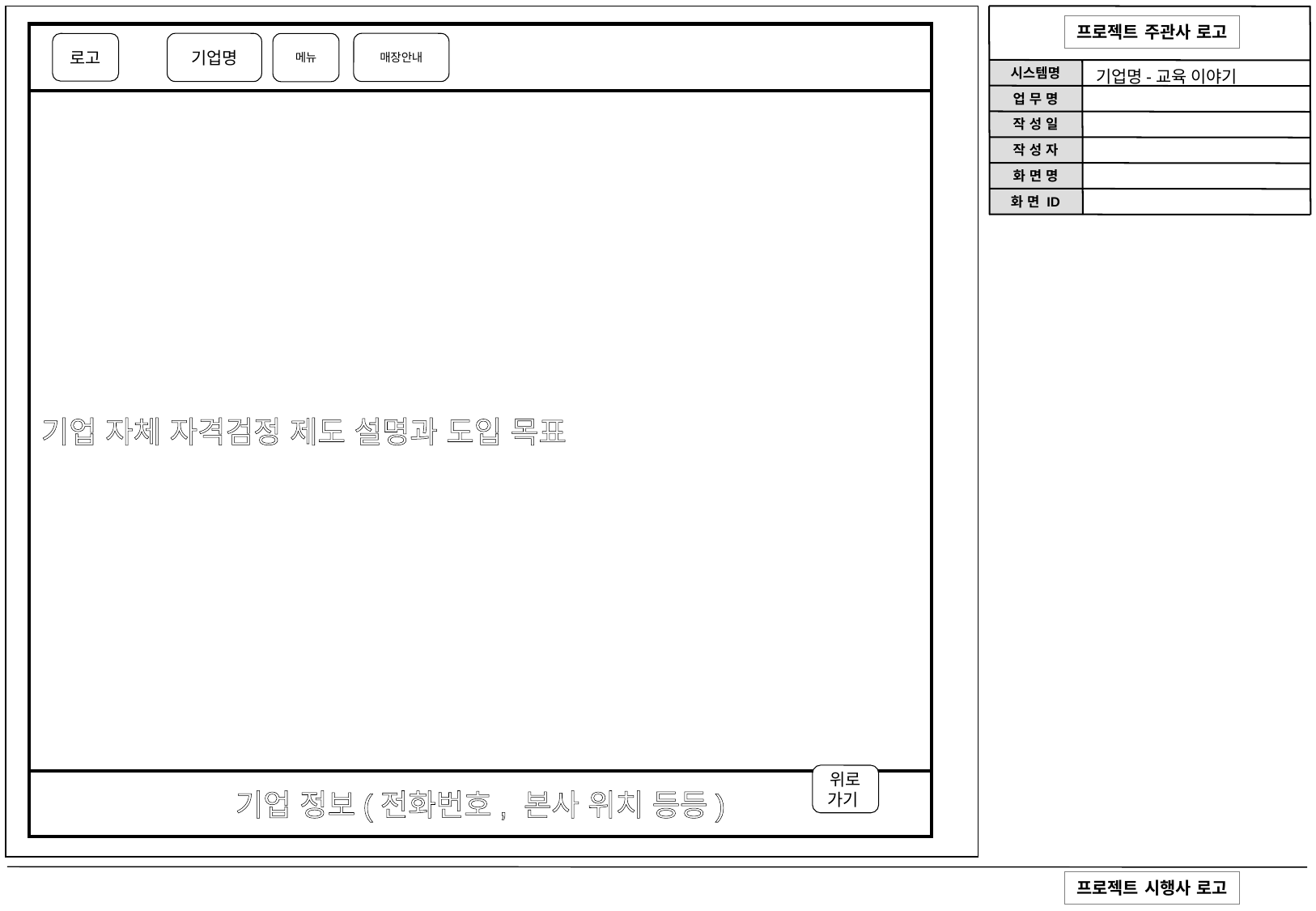

기업명
매장안내
로고
메뉴
기업명-교육 이야기
기업 자체 자격검정 제도 설명과 도입 목표
위로가기
기업 정보(전화번호, 본사 위치 등등)